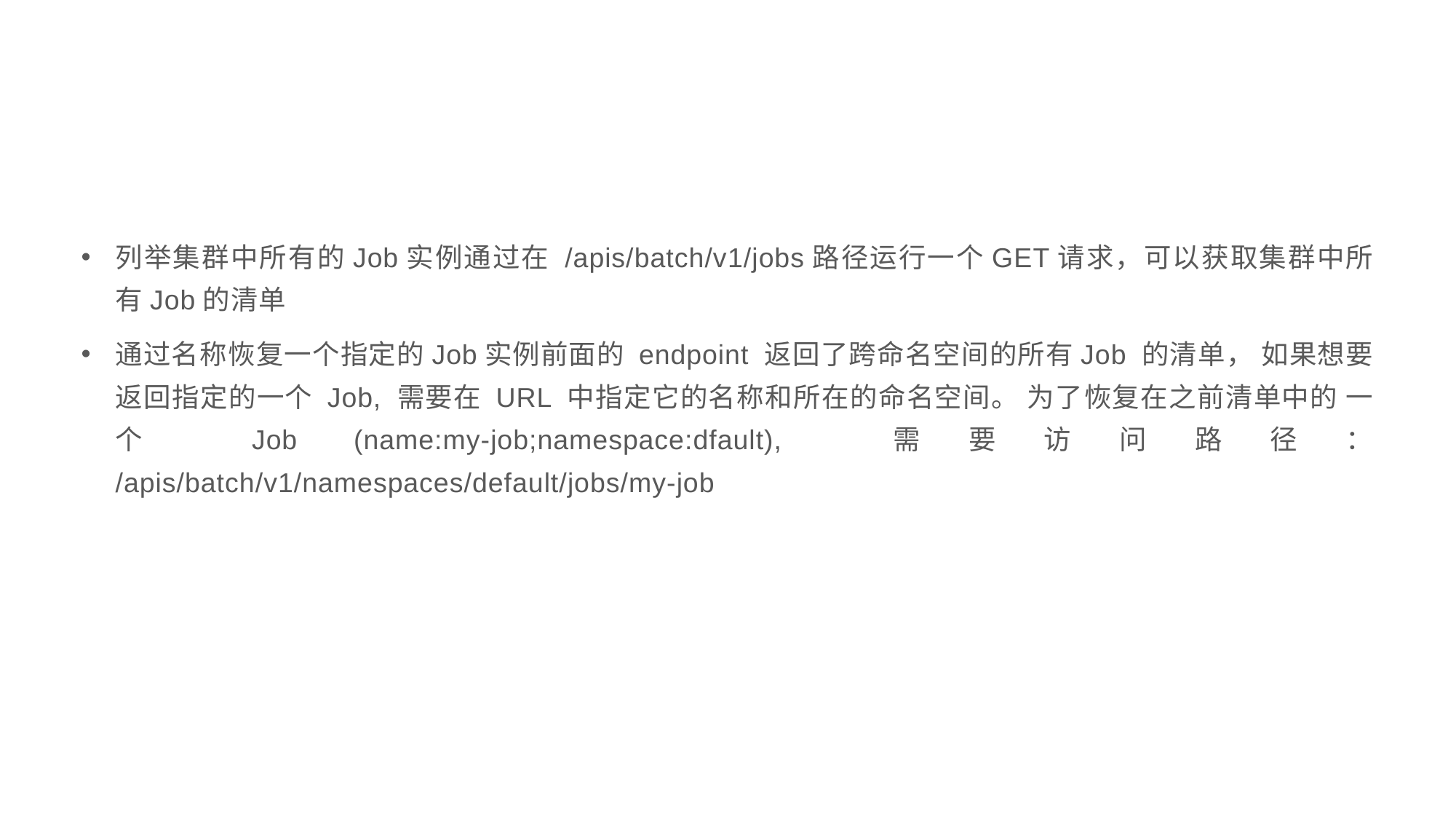

列举集群中所有的Job实例通过在 /apis/batch/v1/jobs路径运行一个GET请求，可以获取集群中所有Job的清单
通过名称恢复一个指定的Job实例前面的 endpoint 返回了跨命名空间的所有Job 的清单， 如果想要返回指定的一个 Job, 需要在 URL 中指定它的名称和所在的命名空间。 为了恢复在之前清单中的 一 个 Job (name:my-job;namespace:dfault), 需要访问路径： /apis/batch/v1/namespaces/default/jobs/my-job
23